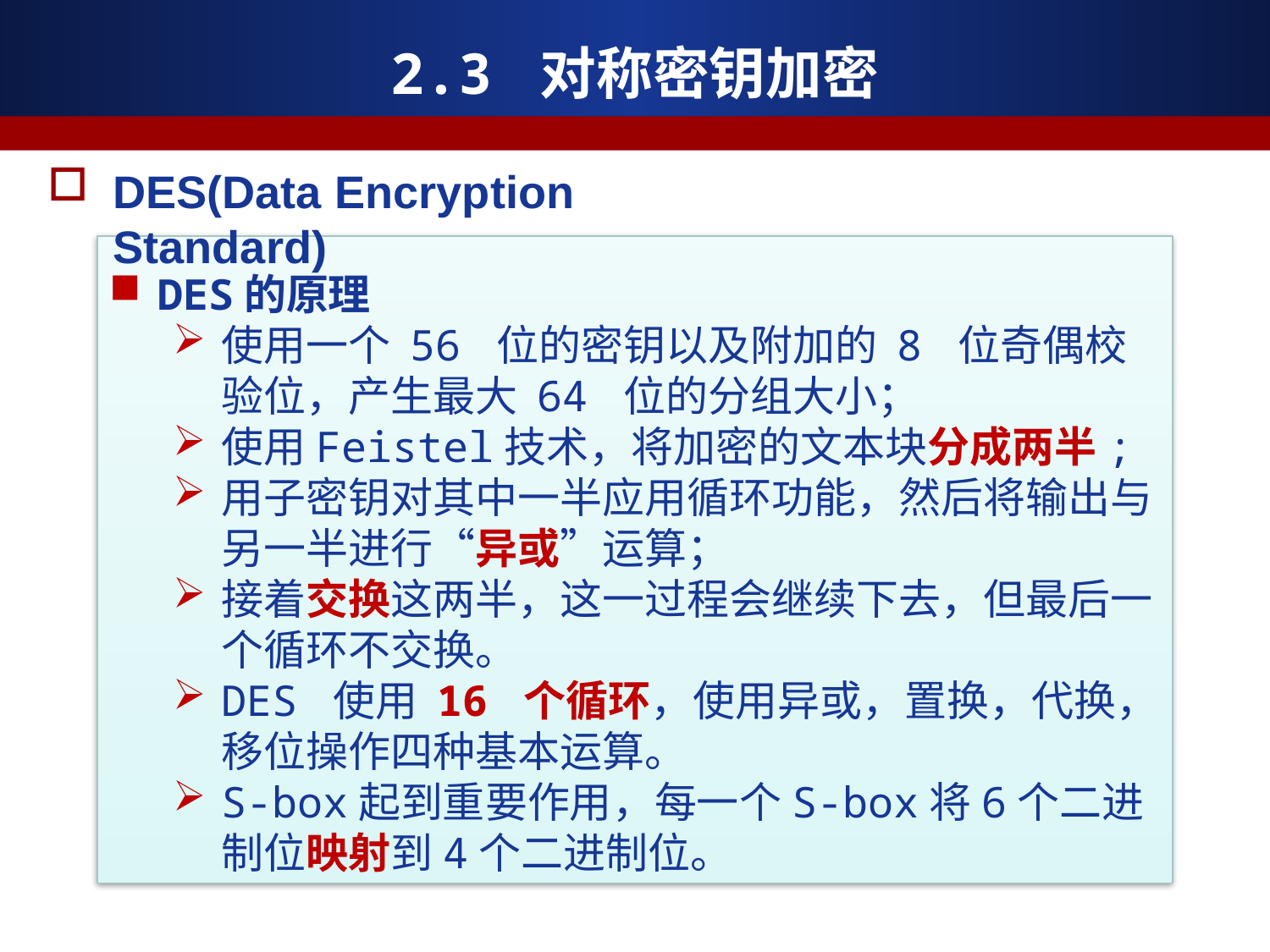

2.3 对称密钥加密
DES(Data Encryption Standard)
DES的原理
使用一个 56 位的密钥以及附加的 8 位奇偶校验位，产生最大 64 位的分组大小；
使用Feistel技术，将加密的文本块分成两半;
用子密钥对其中一半应用循环功能，然后将输出与另一半进行“异或”运算；
接着交换这两半，这一过程会继续下去，但最后一个循环不交换。
DES 使用 16 个循环，使用异或，置换，代换，移位操作四种基本运算。
S-box起到重要作用，每一个S-box将6个二进制位映射到4个二进制位。
36